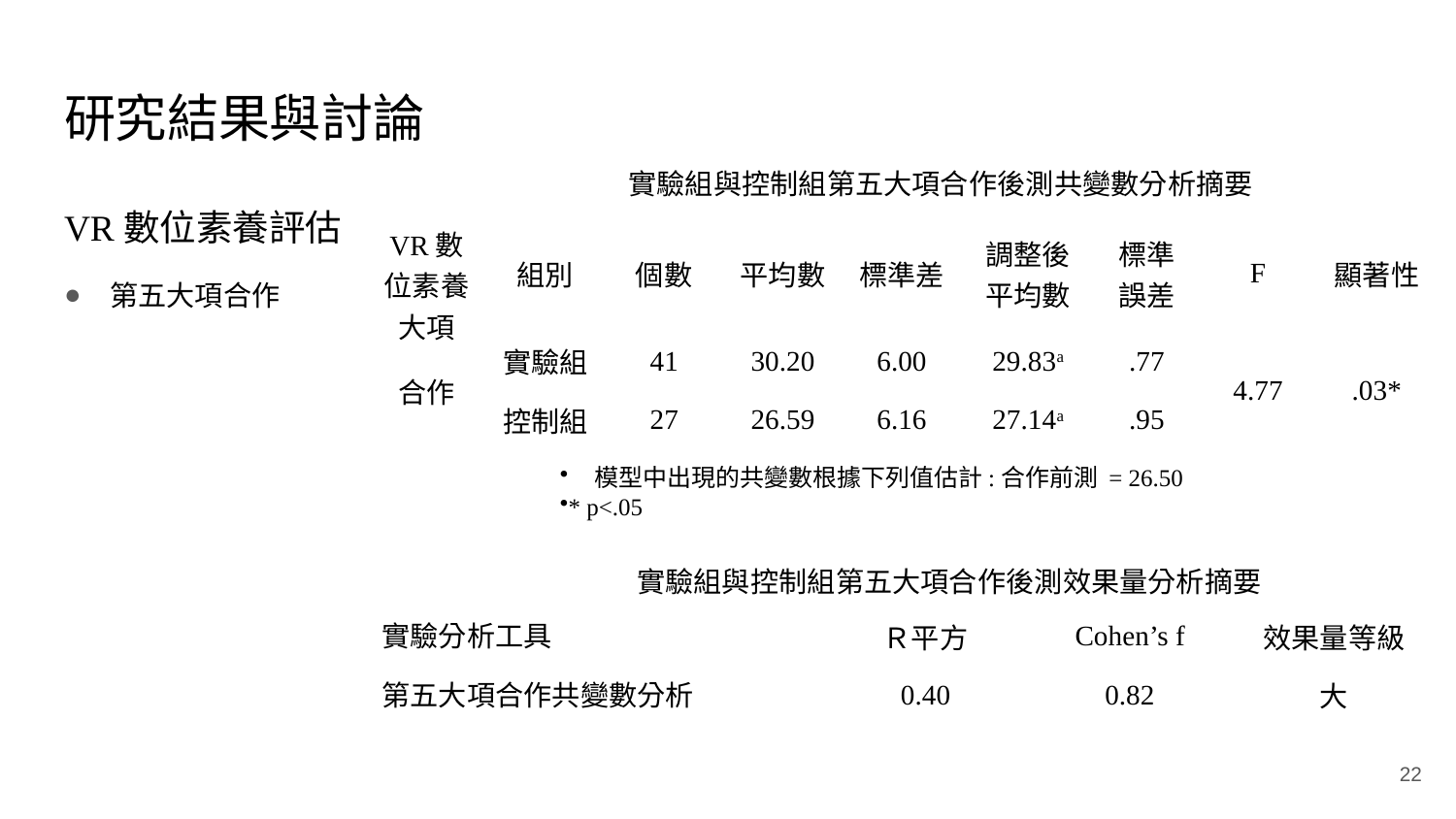

# 研究結果與討論
實驗組與控制組第五大項合作後測共變數分析摘要
VR數位素養評估
第五大項合作
| VR數位素養大項 | 組別 | 個數 | 平均數 | 標準差 | 調整後平均數 | 標準誤差 | F | 顯著性 |
| --- | --- | --- | --- | --- | --- | --- | --- | --- |
| 合作 | 實驗組 | 41 | 30.20 | 6.00 | 29.83a | .77 | 4.77 | .03\* |
|  | 控制組 | 27 | 26.59 | 6.16 | 27.14a | .95 |  |  |
模型中出現的共變數根據下列值估計:合作前測 = 26.50
* p<.05
實驗組與控制組第五大項合作後測效果量分析摘要
| 實驗分析工具 | Ｒ平方 | Cohen’s f | 效果量等級 |
| --- | --- | --- | --- |
| 第五大項合作共變數分析 | 0.40 | 0.82 | 大 |
22